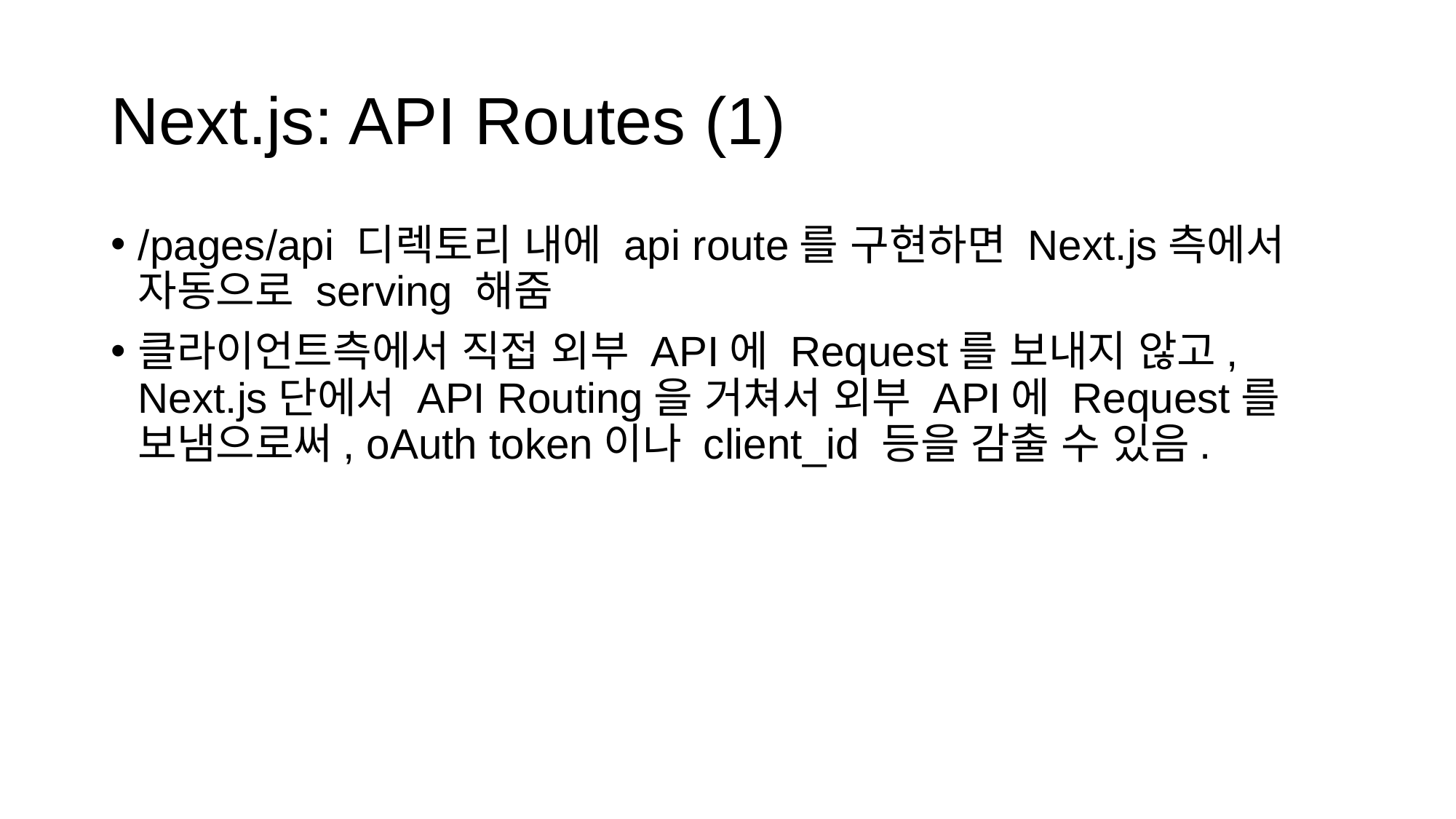

# Next.js: API Routes (1)
/pages/api 디렉토리 내에 api route를 구현하면 Next.js측에서 자동으로 serving 해줌
클라이언트측에서 직접 외부 API에 Request를 보내지 않고, Next.js단에서 API Routing을 거쳐서 외부 API에 Request를 보냄으로써, oAuth token이나 client_id 등을 감출 수 있음.